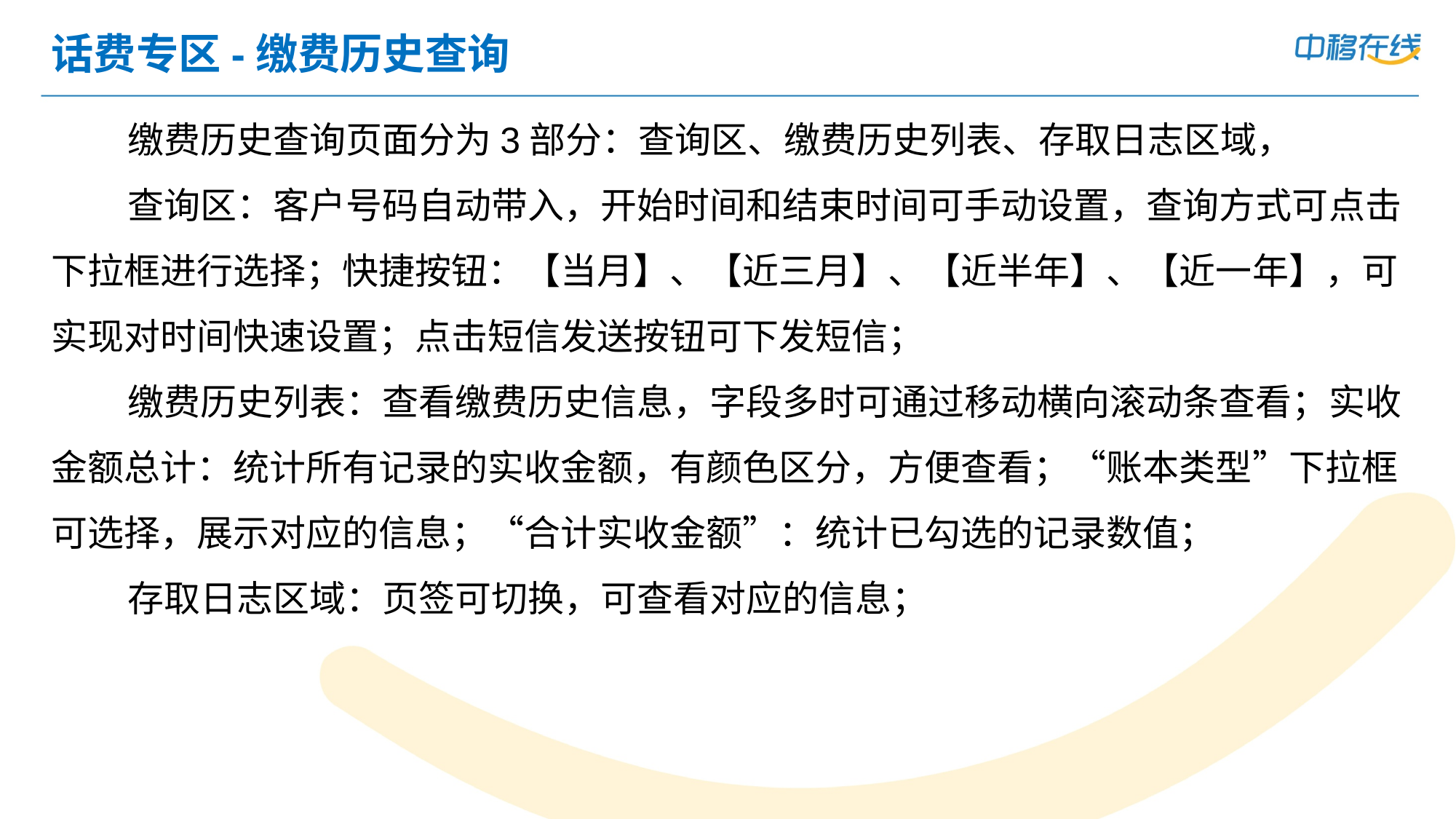

# 话费专区-缴费历史查询
   缴费历史查询页面分为3部分：查询区、缴费历史列表、存取日志区域，
   查询区：客户号码自动带入，开始时间和结束时间可手动设置，查询方式可点击下拉框进行选择；快捷按钮：【当月】、【近三月】、【近半年】、【近一年】，可实现对时间快速设置；点击短信发送按钮可下发短信；
   缴费历史列表：查看缴费历史信息，字段多时可通过移动横向滚动条查看；实收金额总计：统计所有记录的实收金额，有颜色区分，方便查看；“账本类型”下拉框可选择，展示对应的信息；“合计实收金额”：统计已勾选的记录数值；
   存取日志区域：页签可切换，可查看对应的信息；